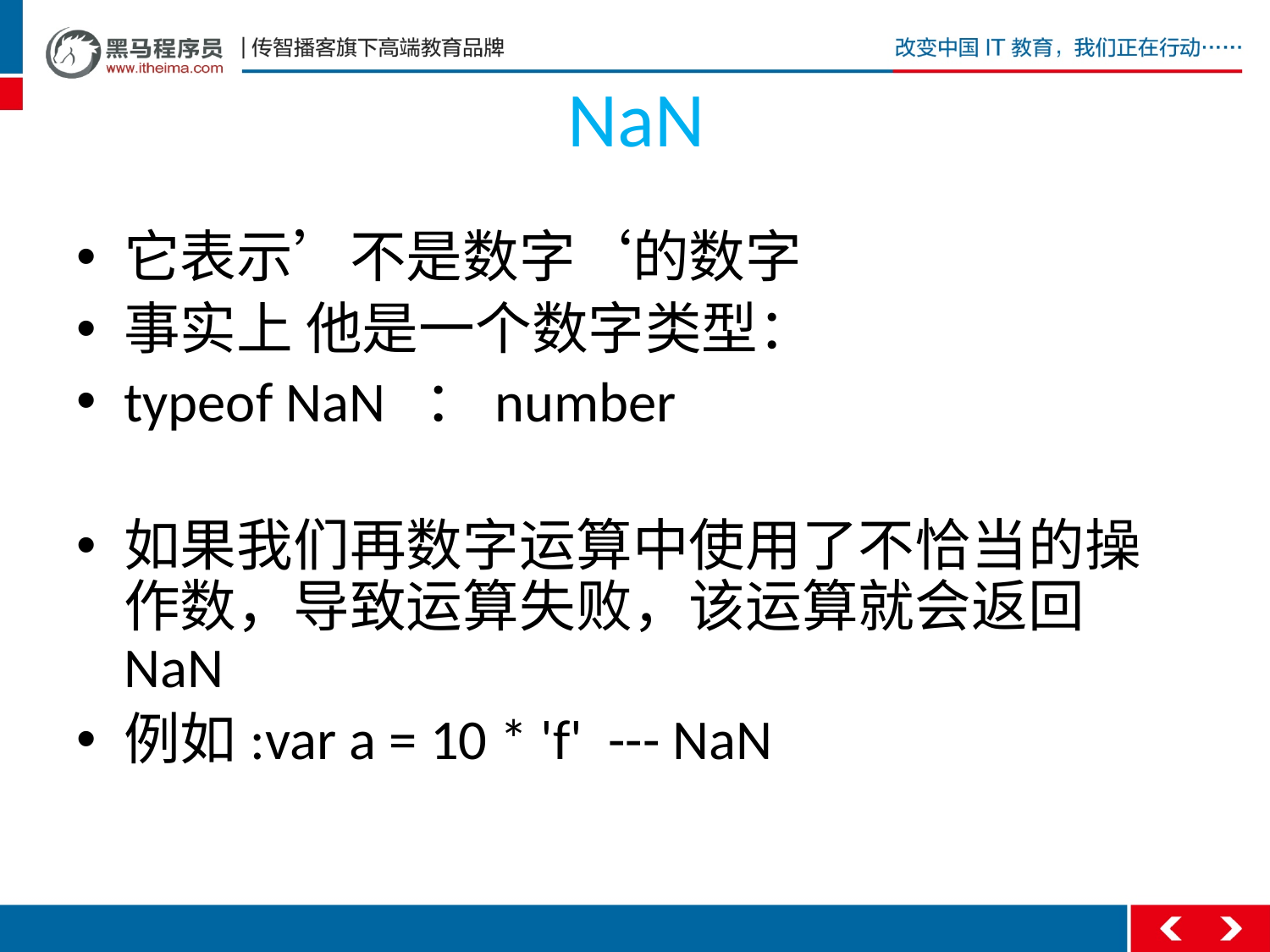

# NaN
它表示’不是数字‘的数字
事实上 他是一个数字类型：
typeof NaN  ：number

如果我们再数字运算中使用了不恰当的操作数，导致运算失败，该运算就会返回NaN
例如:var a = 10 * 'f'  --- NaN